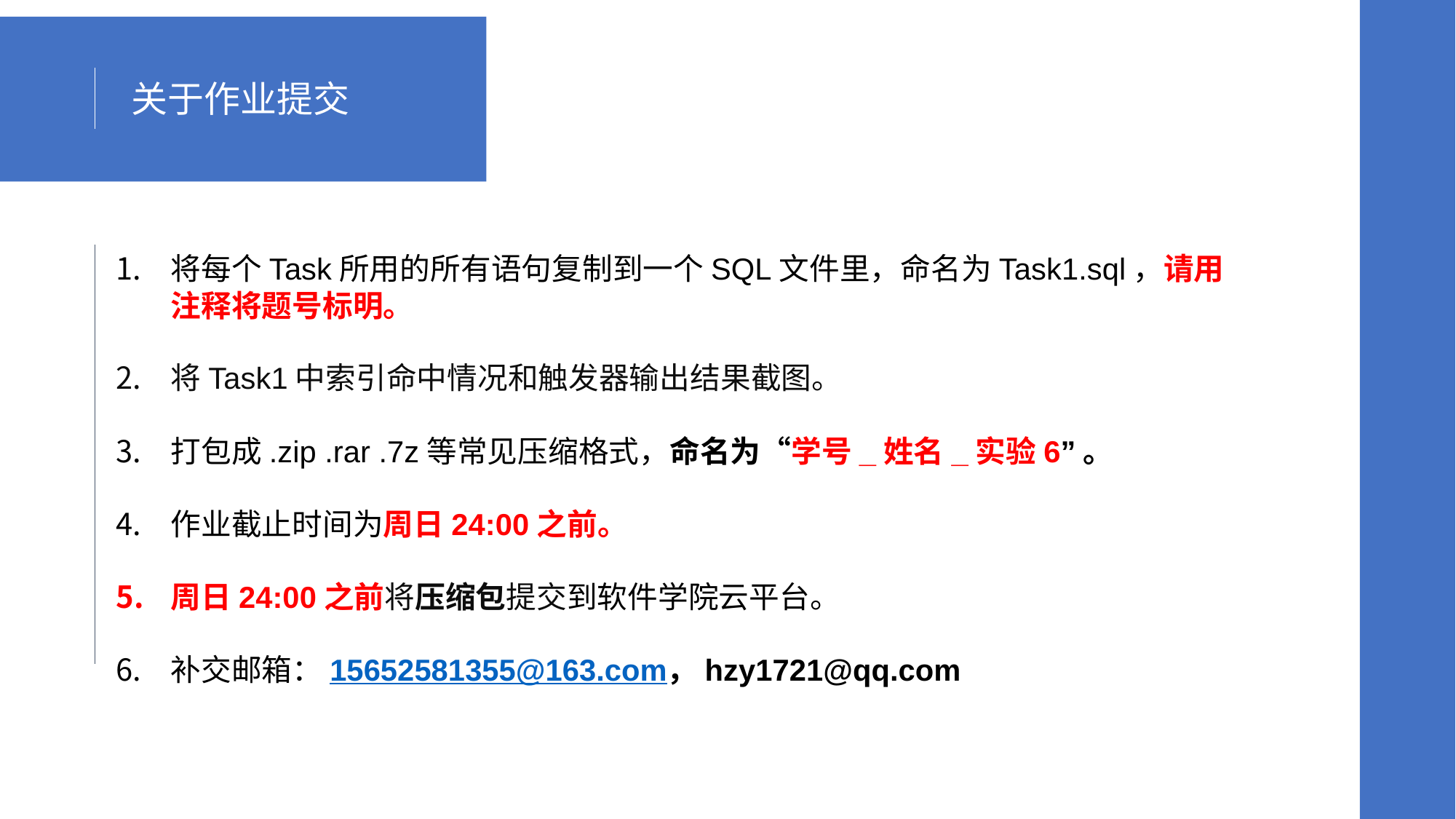

关于作业提交
将每个Task所用的所有语句复制到一个SQL文件里，命名为Task1.sql，请用注释将题号标明。

将Task1中索引命中情况和触发器输出结果截图。

打包成.zip .rar .7z等常见压缩格式，命名为“学号_姓名_实验6”。

作业截止时间为周日24:00之前。

周日24:00之前将压缩包提交到软件学院云平台。

补交邮箱：15652581355@163.com，hzy1721@qq.com